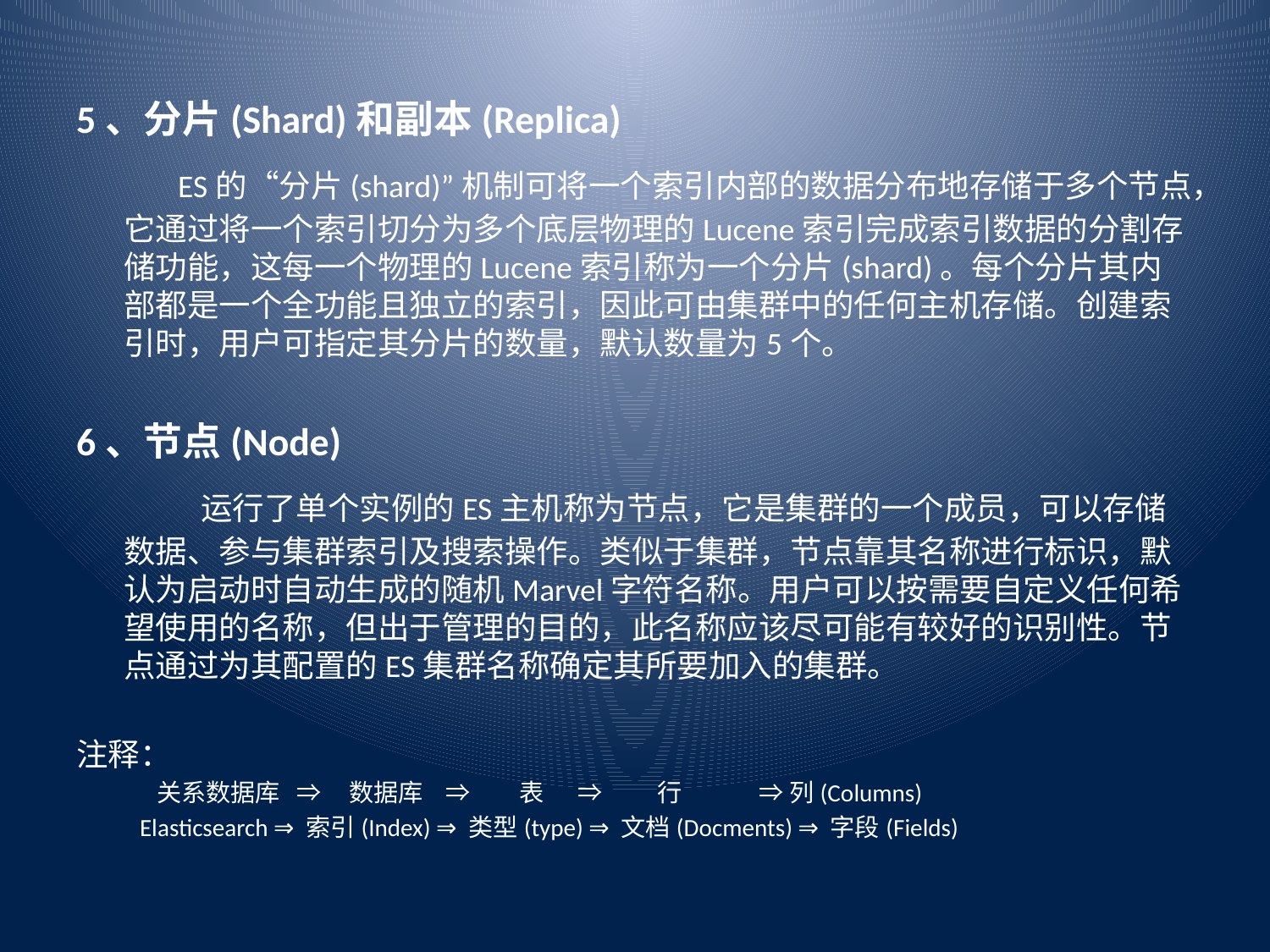

5、分片(Shard)和副本(Replica)
      ES的“分片(shard)”机制可将一个索引内部的数据分布地存储于多个节点，它通过将一个索引切分为多个底层物理的Lucene索引完成索引数据的分割存储功能，这每一个物理的Lucene索引称为一个分片(shard)。每个分片其内部都是一个全功能且独立的索引，因此可由集群中的任何主机存储。创建索引时，用户可指定其分片的数量，默认数量为5个。

6、节点(Node)
     运行了单个实例的ES主机称为节点，它是集群的一个成员，可以存储数据、参与集群索引及搜索操作。类似于集群，节点靠其名称进行标识，默认为启动时自动生成的随机Marvel字符名称。用户可以按需要自定义任何希望使用的名称，但出于管理的目的，此名称应该尽可能有较好的识别性。节点通过为其配置的ES集群名称确定其所要加入的集群。

注释：
  关系数据库   ⇒     数据库    ⇒         表      ⇒          行              ⇒ 列(Columns)
Elasticsearch ⇒ 索引(Index) ⇒ 类型(type) ⇒ 文档(Docments) ⇒ 字段(Fields)